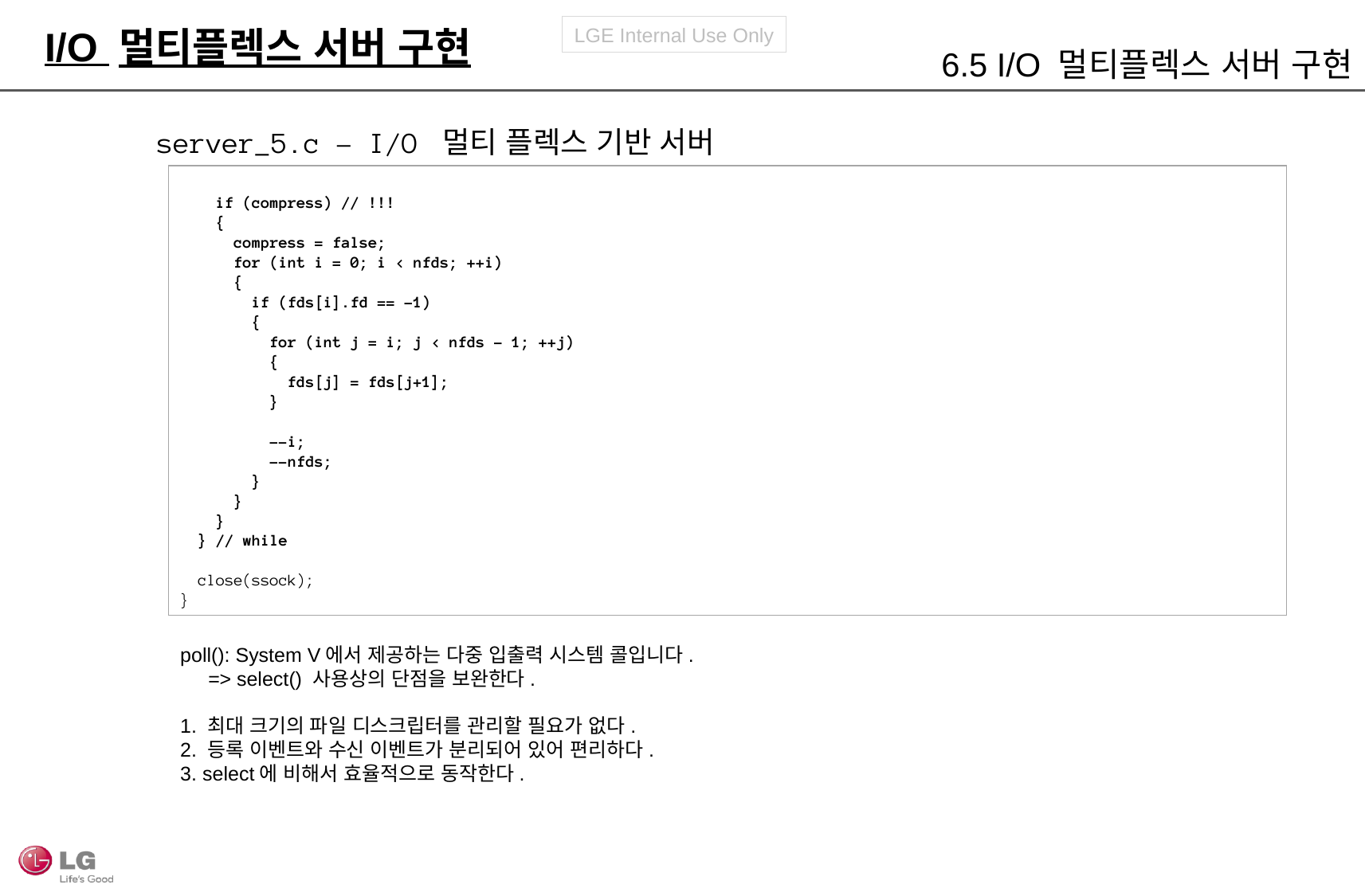

I/O 멀티플렉스 서버 구현
6.5 I/O 멀티플렉스 서버 구현

server_5.c – I/O 멀티 플렉스 기반 서버

    if (compress) // !!!
    {
      compress = false;
      for (int i = 0; i < nfds; ++i)
      {
        if (fds[i].fd == -1)
        {
          for (int j = i; j < nfds - 1; ++j)
          {
            fds[j] = fds[j+1];
          }

          --i;
          --nfds;
        }
      }
    }
  } // while

  close(ssock);
}
poll(): System V에서 제공하는 다중 입출력 시스템 콜입니다.
     => select() 사용상의 단점을 보완한다.

1. 최대 크기의 파일 디스크립터를 관리할 필요가 없다.
2. 등록 이벤트와 수신 이벤트가 분리되어 있어 편리하다.
3. select에 비해서 효율적으로 동작한다.